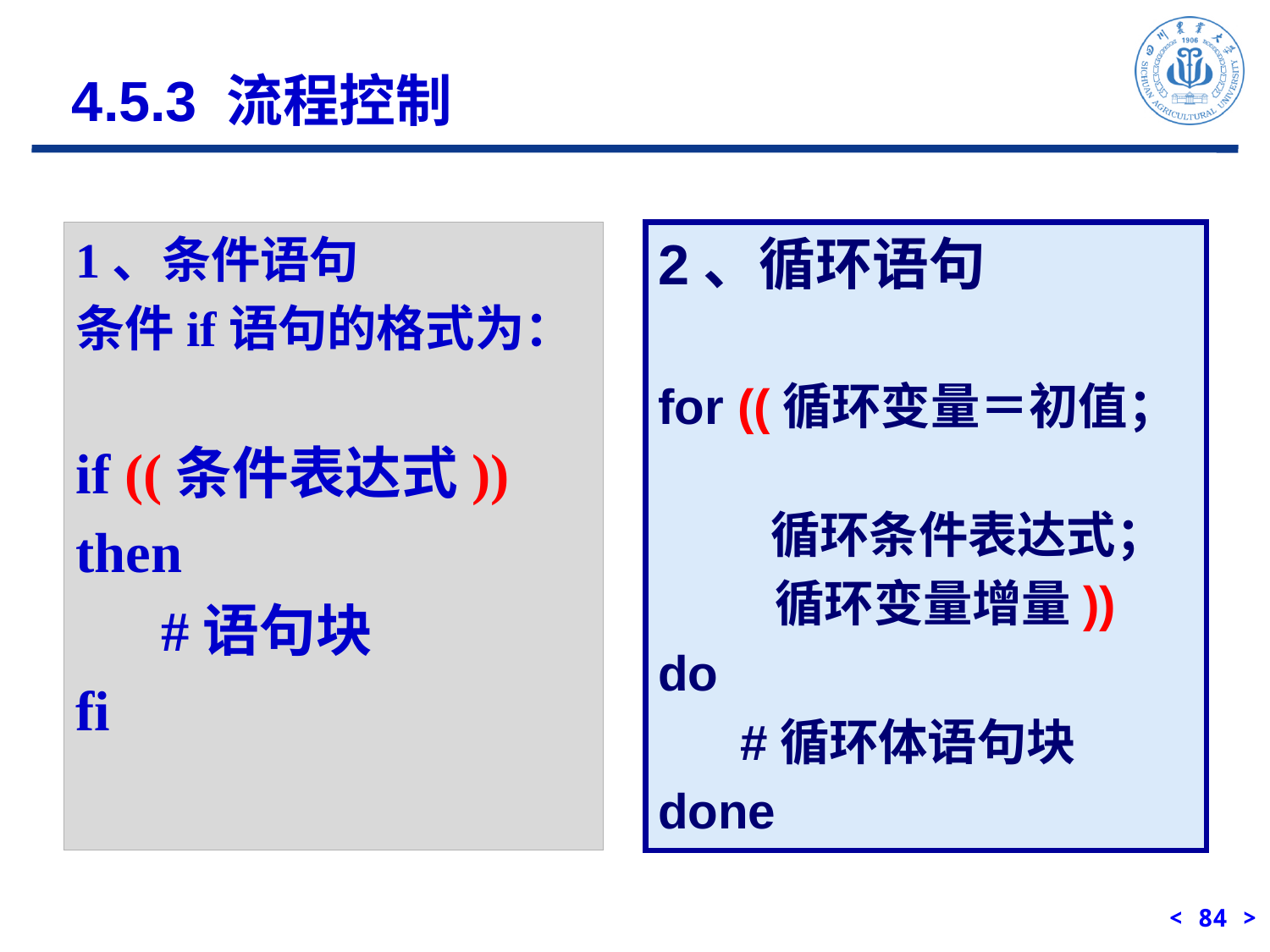

4.5.3 流程控制
1、条件语句
条件if语句的格式为：

if ((条件表达式))
then
      #语句块
fi

2、循环语句

for ((循环变量＝初值；
         循环条件表达式；
     　循环变量增量))
do
      #循环体语句块
done